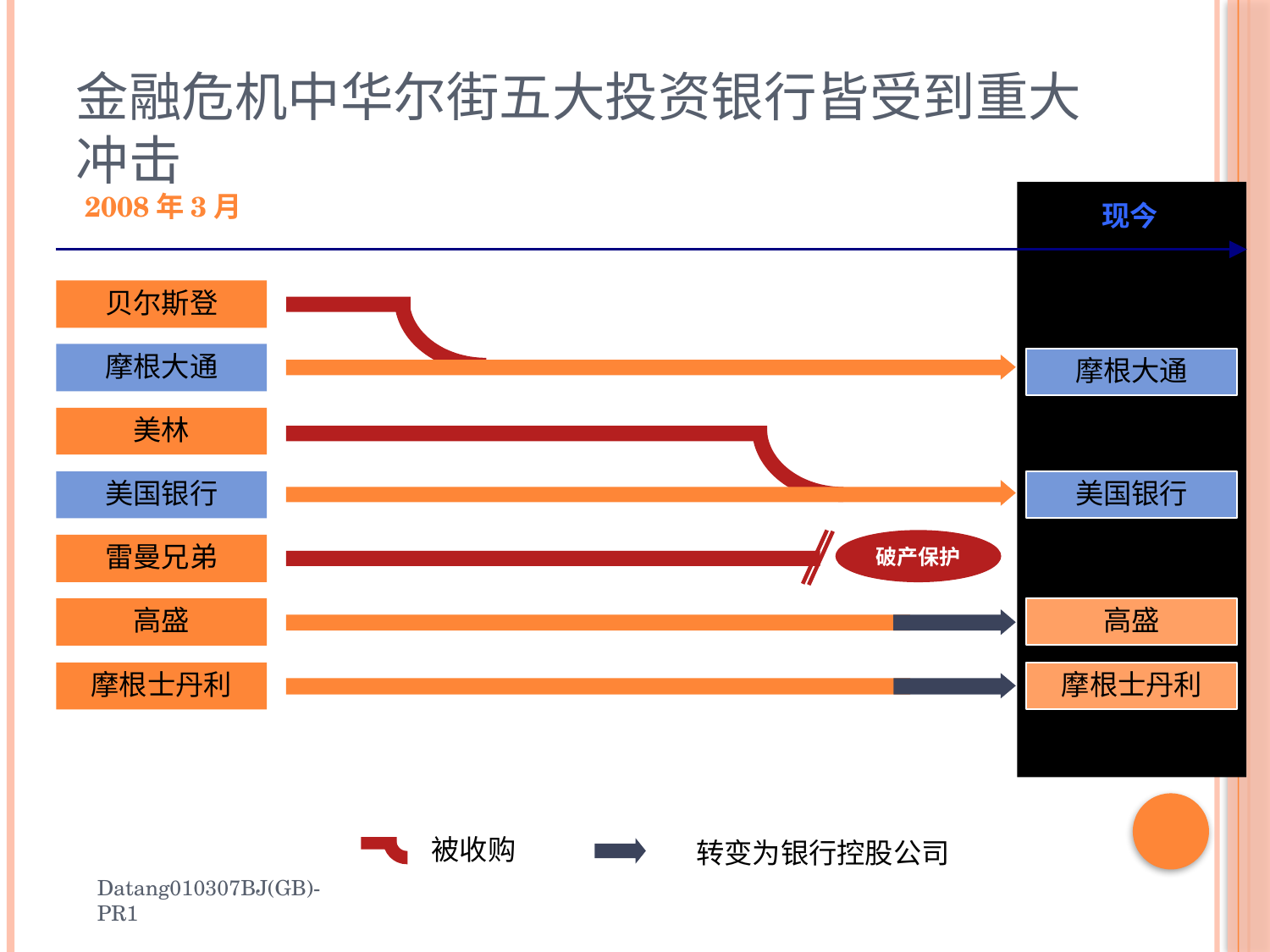

# 金融危机中华尔街五大投资银行皆受到重大冲击

2008年3月
现今
贝尔斯登

摩根大通
摩根大通

美林

美国银行
美国银行

破产保护
雷曼兄弟

高盛
高盛

摩根士丹利
摩根士丹利

被收购

转变为银行控股公司

Datang010307BJ(GB)-PR1
13